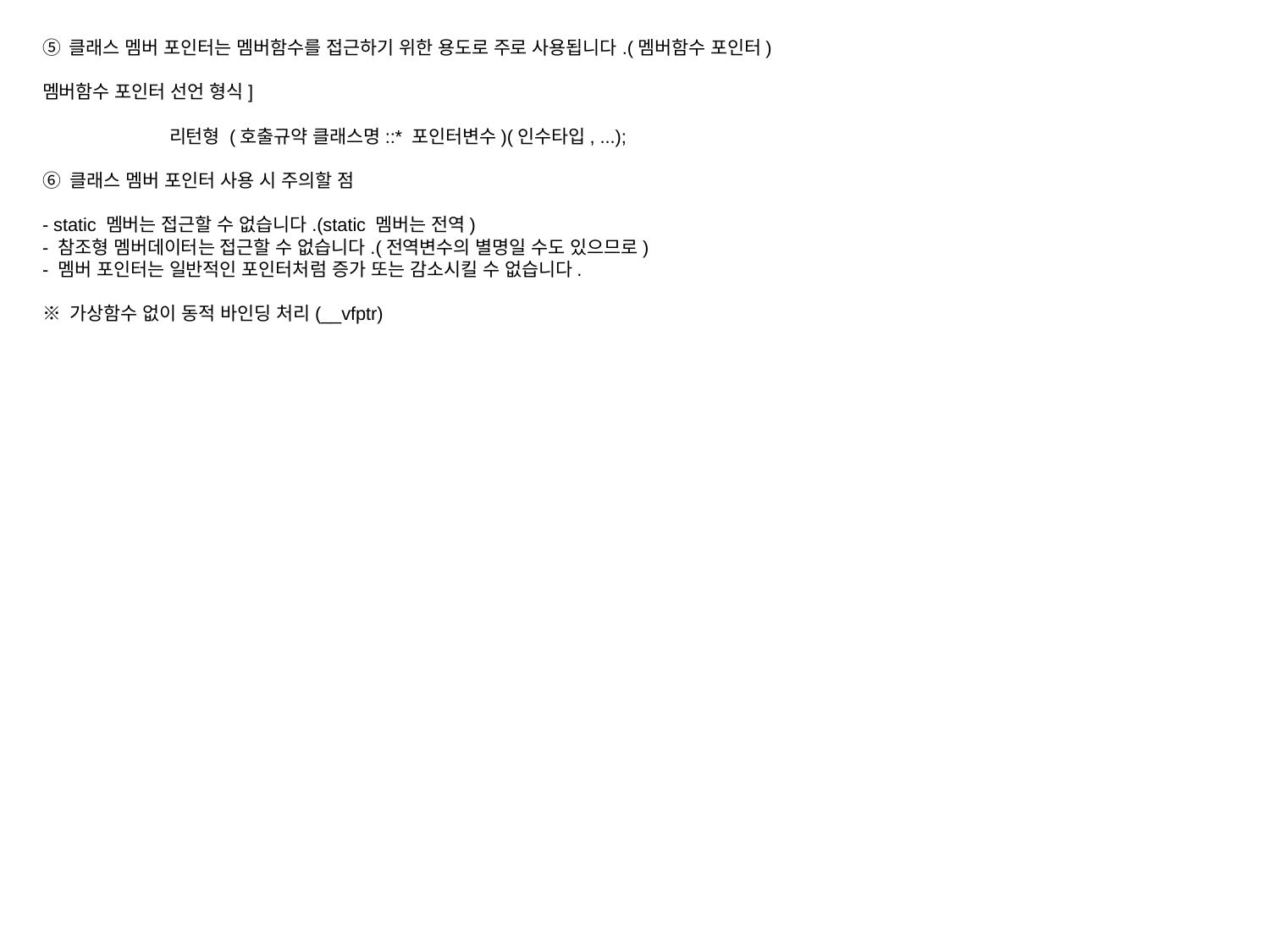

⑤ 클래스 멤버 포인터는 멤버함수를 접근하기 위한 용도로 주로 사용됩니다.(멤버함수 포인터)

멤버함수 포인터 선언 형식]

	리턴형 (호출규약 클래스명::* 포인터변수)(인수타입, ...);

⑥ 클래스 멤버 포인터 사용 시 주의할 점

- static 멤버는 접근할 수 없습니다.(static 멤버는 전역)
- 참조형 멤버데이터는 접근할 수 없습니다.(전역변수의 별명일 수도 있으므로)
- 멤버 포인터는 일반적인 포인터처럼 증가 또는 감소시킬 수 없습니다.

※ 가상함수 없이 동적 바인딩 처리(__vfptr)